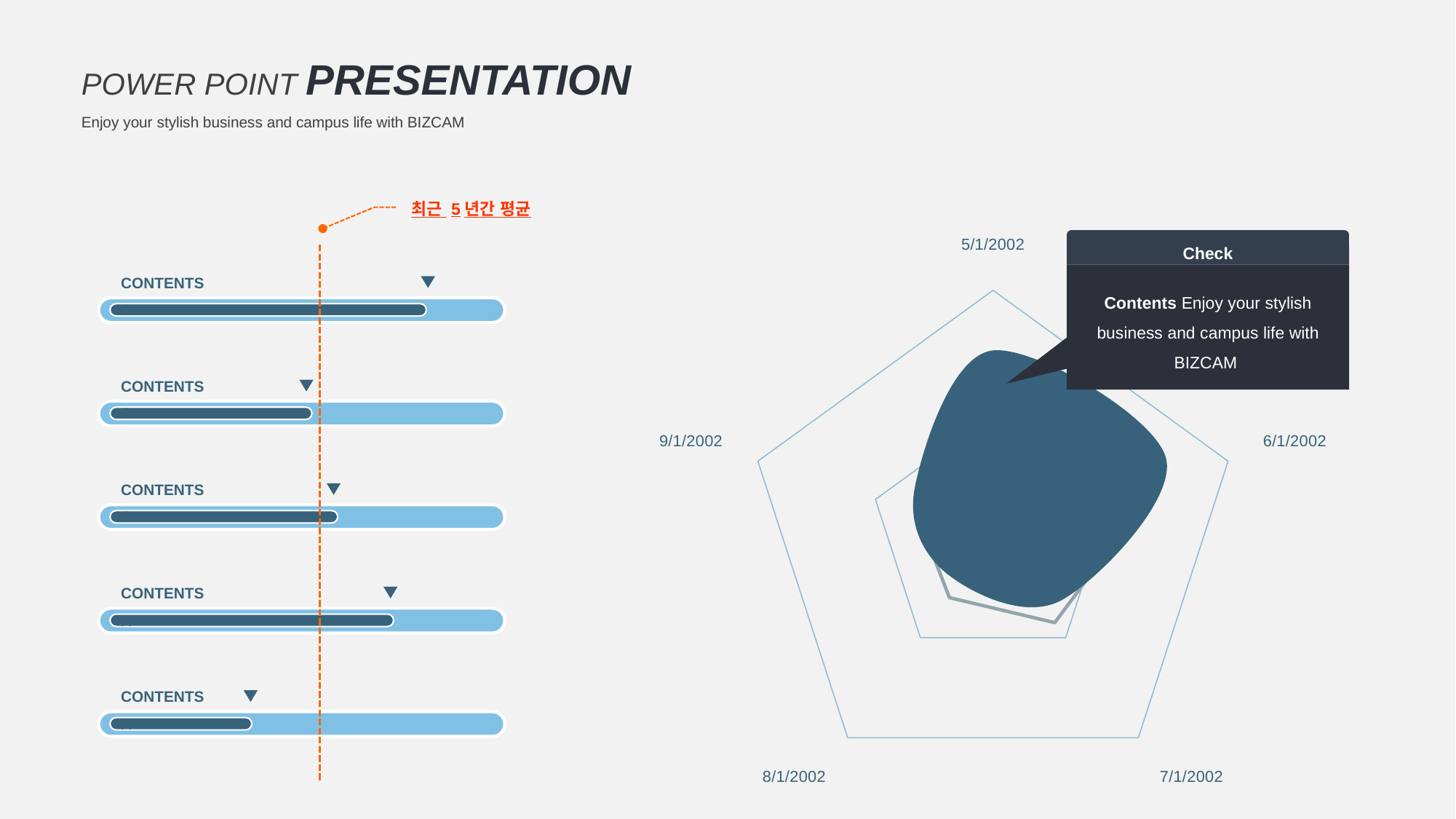

POWER POINT PRESENTATION
Enjoy your stylish business and campus life with BIZCAM
최근 5년간 평균

### Chart

| Category | 계열 1 |
|---|---|
| 37377 | 25.0 |
| 37408 | 28.0 |
| 37438 | 17.0 |
| 37469 | 12.0 |
| 37500 | 13.0 |
Check
Contents Enjoy your stylish business and campus life with BIZCAM
CONTENTS A

CONTENTS A

CONTENTS A

CONTENTS A

CONTENTS A